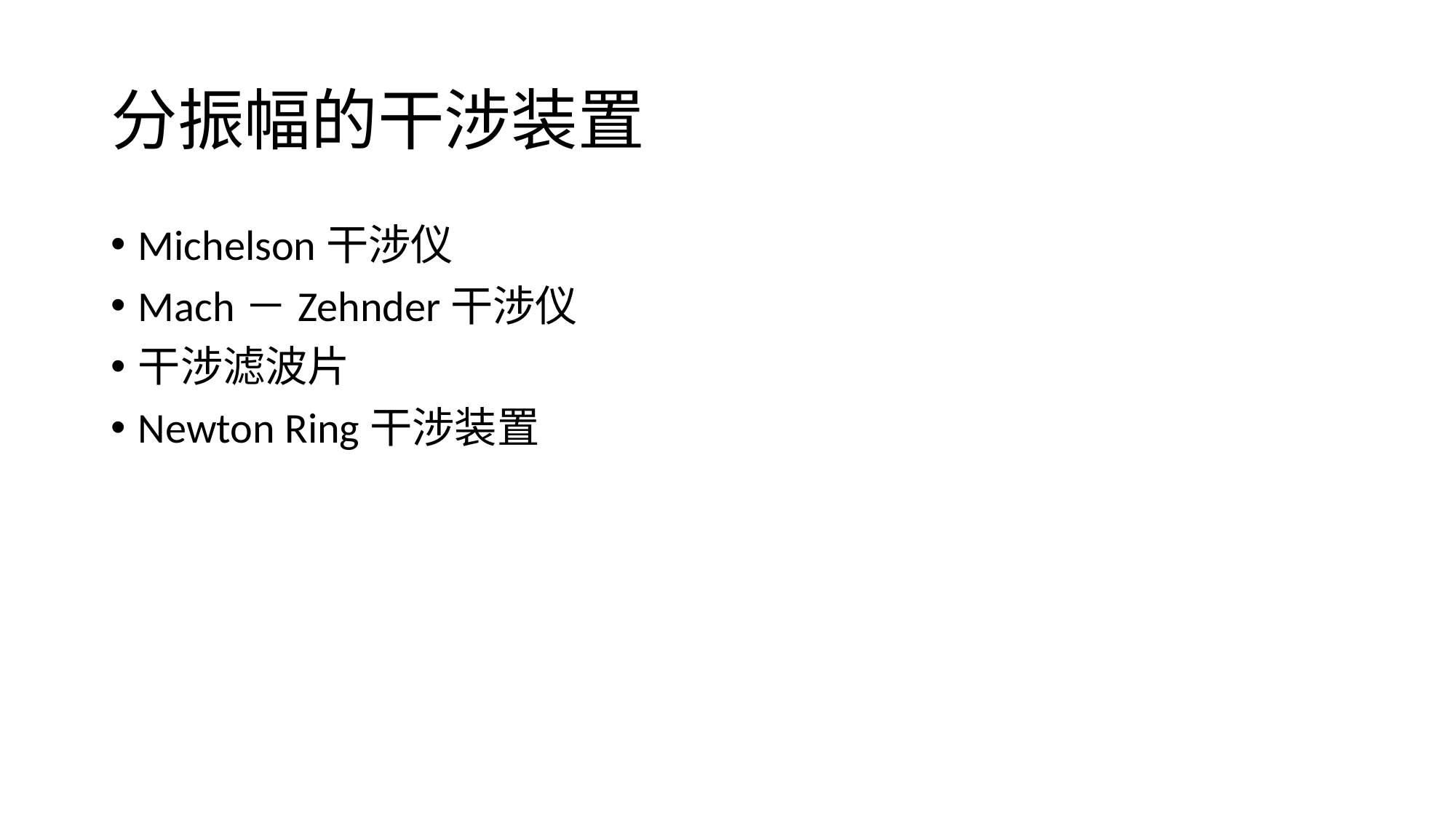

# 分振幅的干涉装置
Michelson干涉仪
Mach－Zehnder干涉仪
干涉滤波片
Newton Ring干涉装置